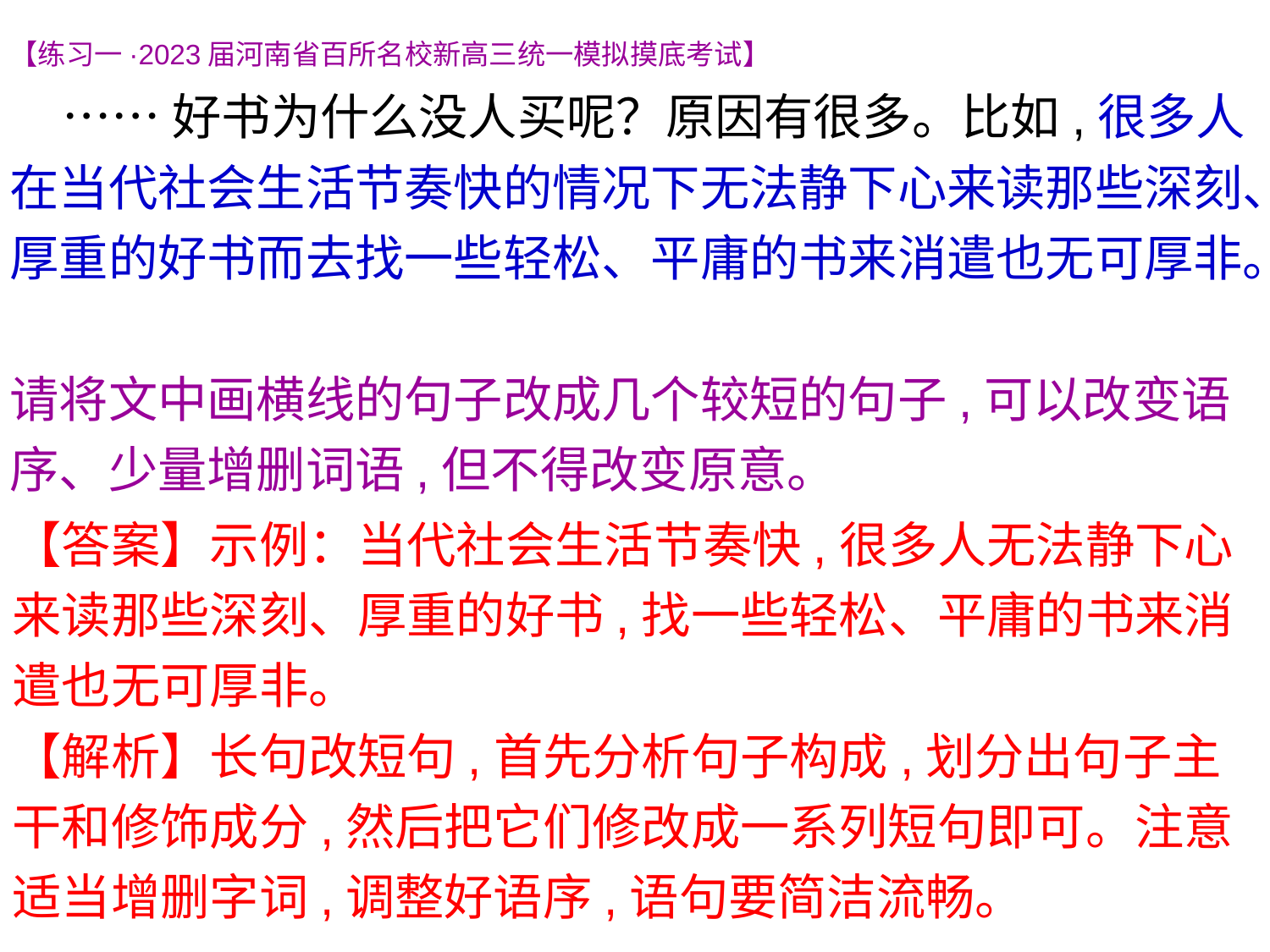

【练习一·2023届河南省百所名校新高三统一模拟摸底考试】
     ……好书为什么没人买呢？原因有很多。比如,很多人在当代社会生活节奏快的情况下无法静下心来读那些深刻、厚重的好书而去找一些轻松、平庸的书来消遣也无可厚非。
请将文中画横线的句子改成几个较短的句子,可以改变语序、少量增删词语,但不得改变原意。
【答案】示例：当代社会生活节奏快,很多人无法静下心来读那些深刻、厚重的好书,找一些轻松、平庸的书来消遣也无可厚非。
【解析】长句改短句,首先分析句子构成,划分出句子主干和修饰成分,然后把它们修改成一系列短句即可。注意适当增删字词,调整好语序,语句要简洁流畅。